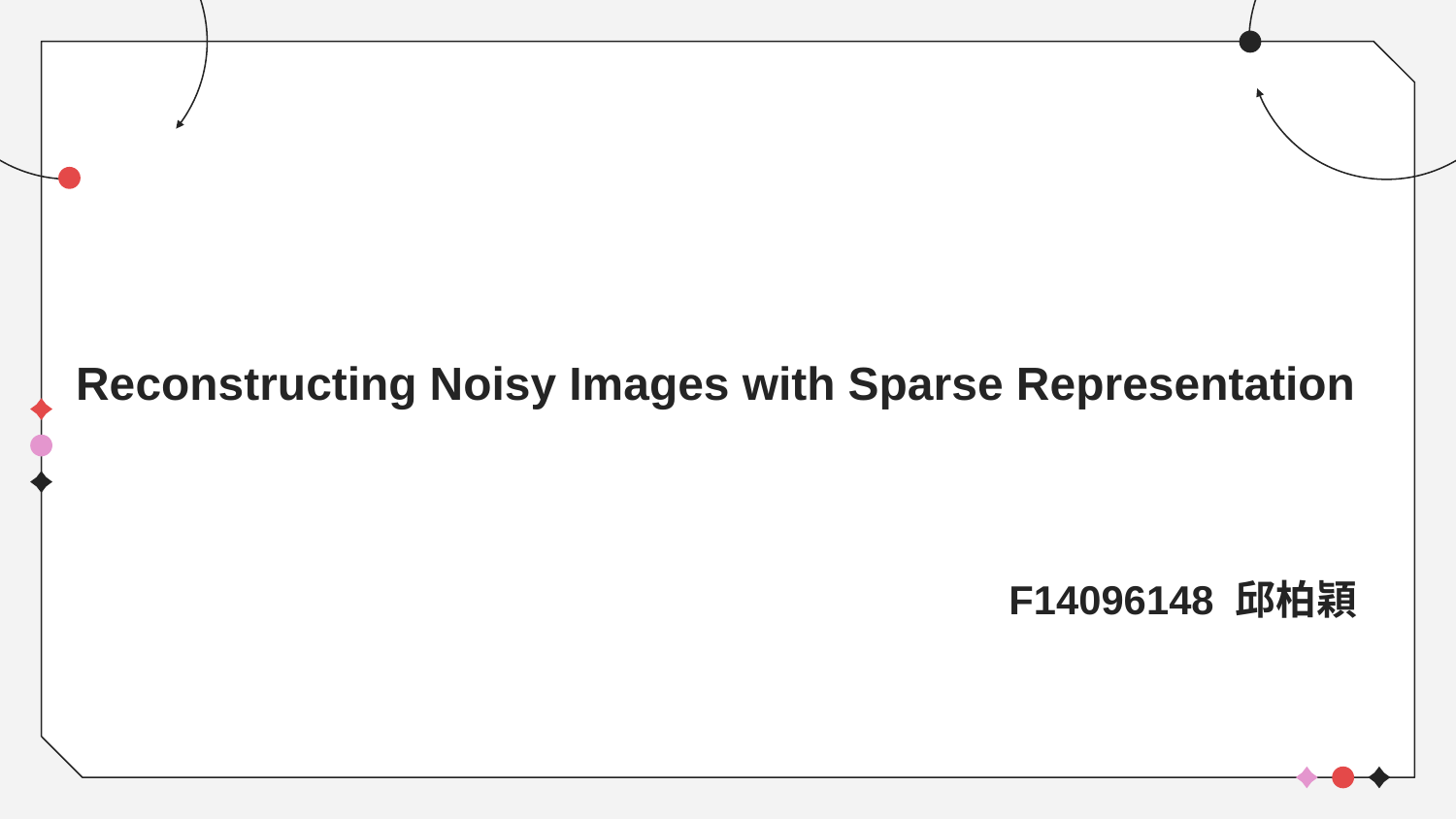

# Reconstructing Noisy Images with Sparse Representation
F14096148 邱柏穎